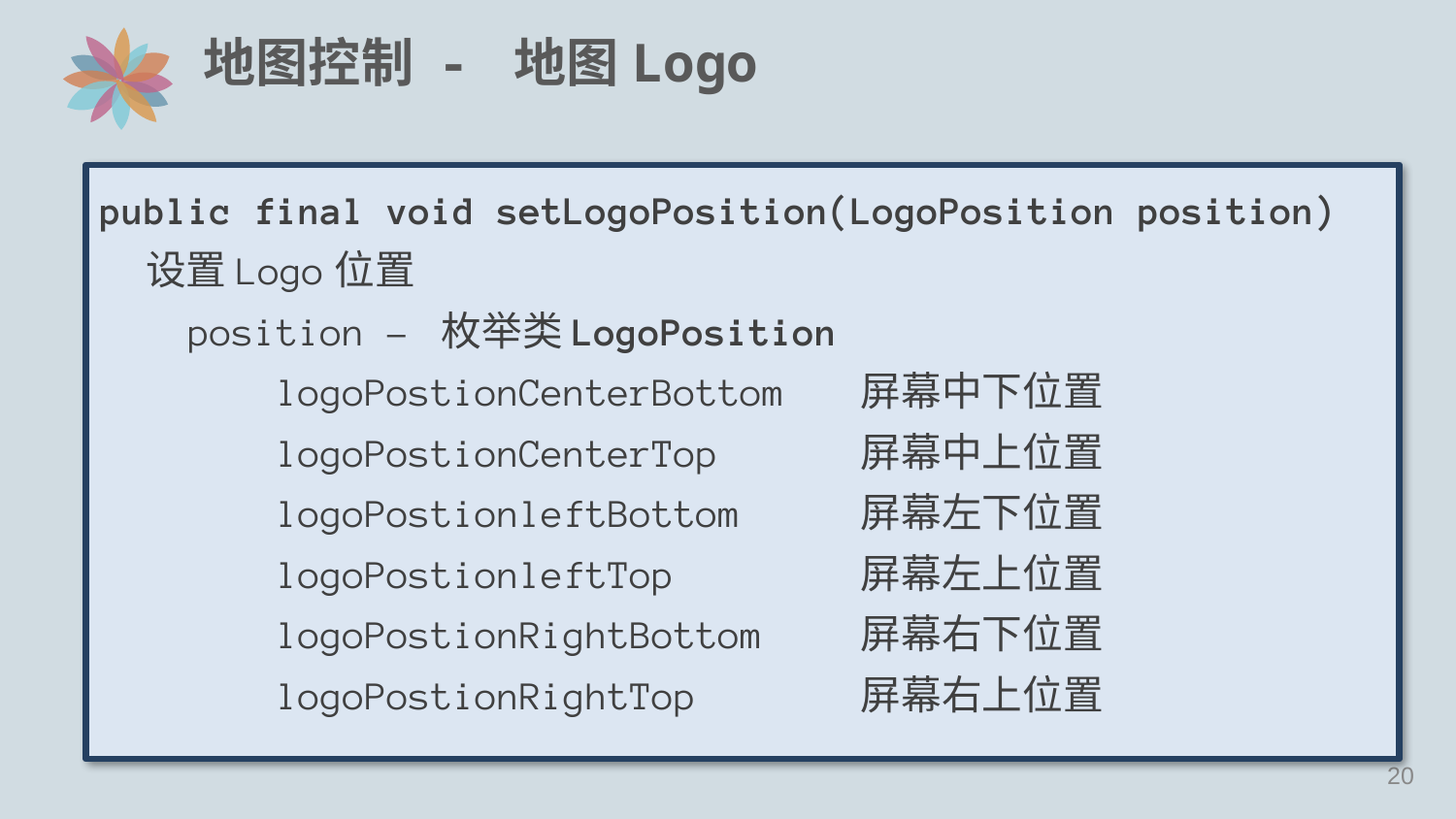

# 地图控制 - 地图Logo
public final void setLogoPosition(LogoPosition position)
    设置Logo位置
    position - 枚举类LogoPosition
        logoPostionCenterBottom   屏幕中下位置
        logoPostionCenterTop      屏幕中上位置
        logoPostionleftBottom     屏幕左下位置
        logoPostionleftTop        屏幕左上位置
        logoPostionRightBottom    屏幕右下位置
        logoPostionRightTop       屏幕右上位置
20